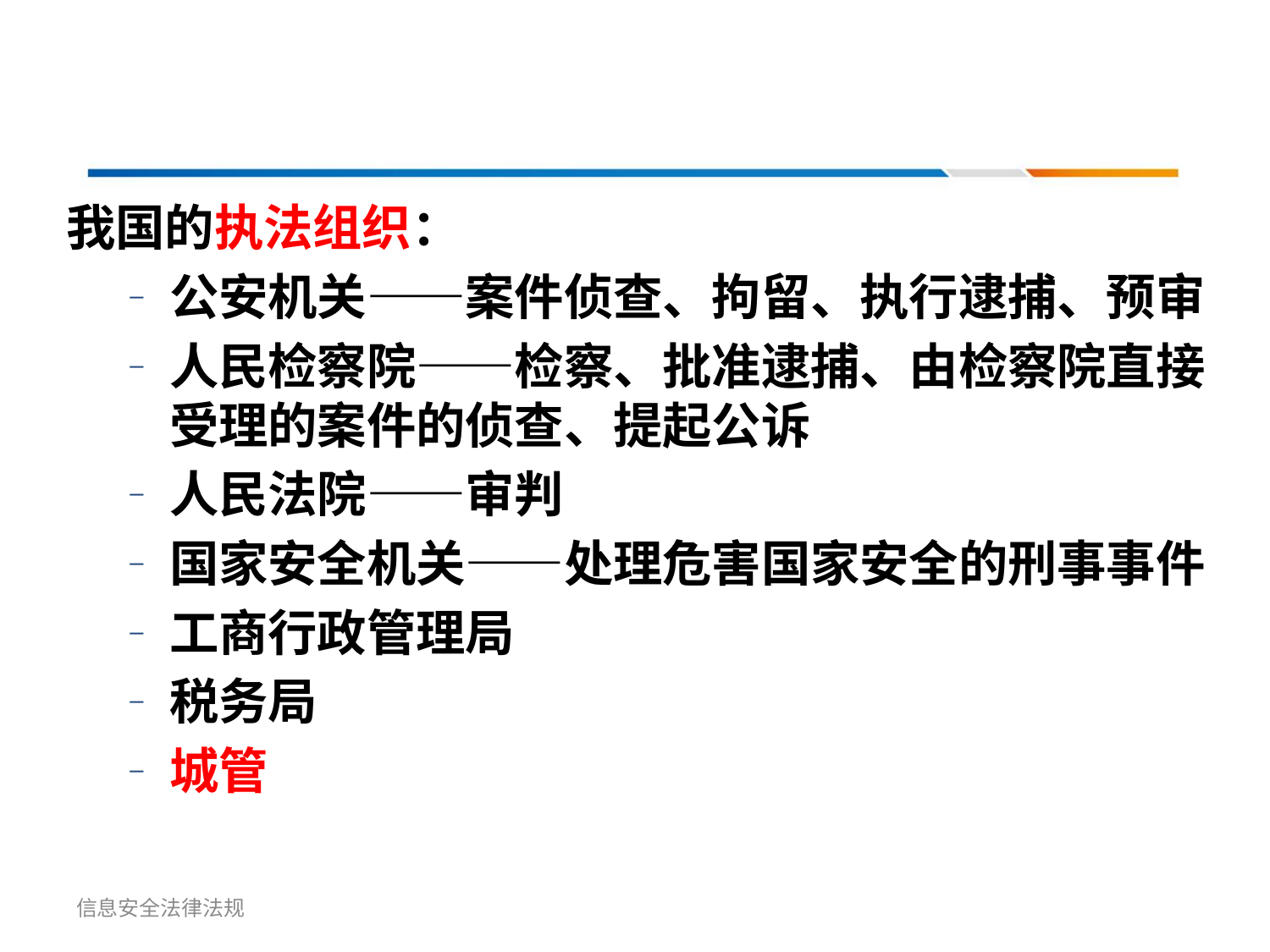

#
我国的执法组织：
公安机关——案件侦查、拘留、执行逮捕、预审
人民检察院——检察、批准逮捕、由检察院直接受理的案件的侦查、提起公诉
人民法院——审判
国家安全机关——处理危害国家安全的刑事事件
工商行政管理局
税务局
城管
信息安全法律法规